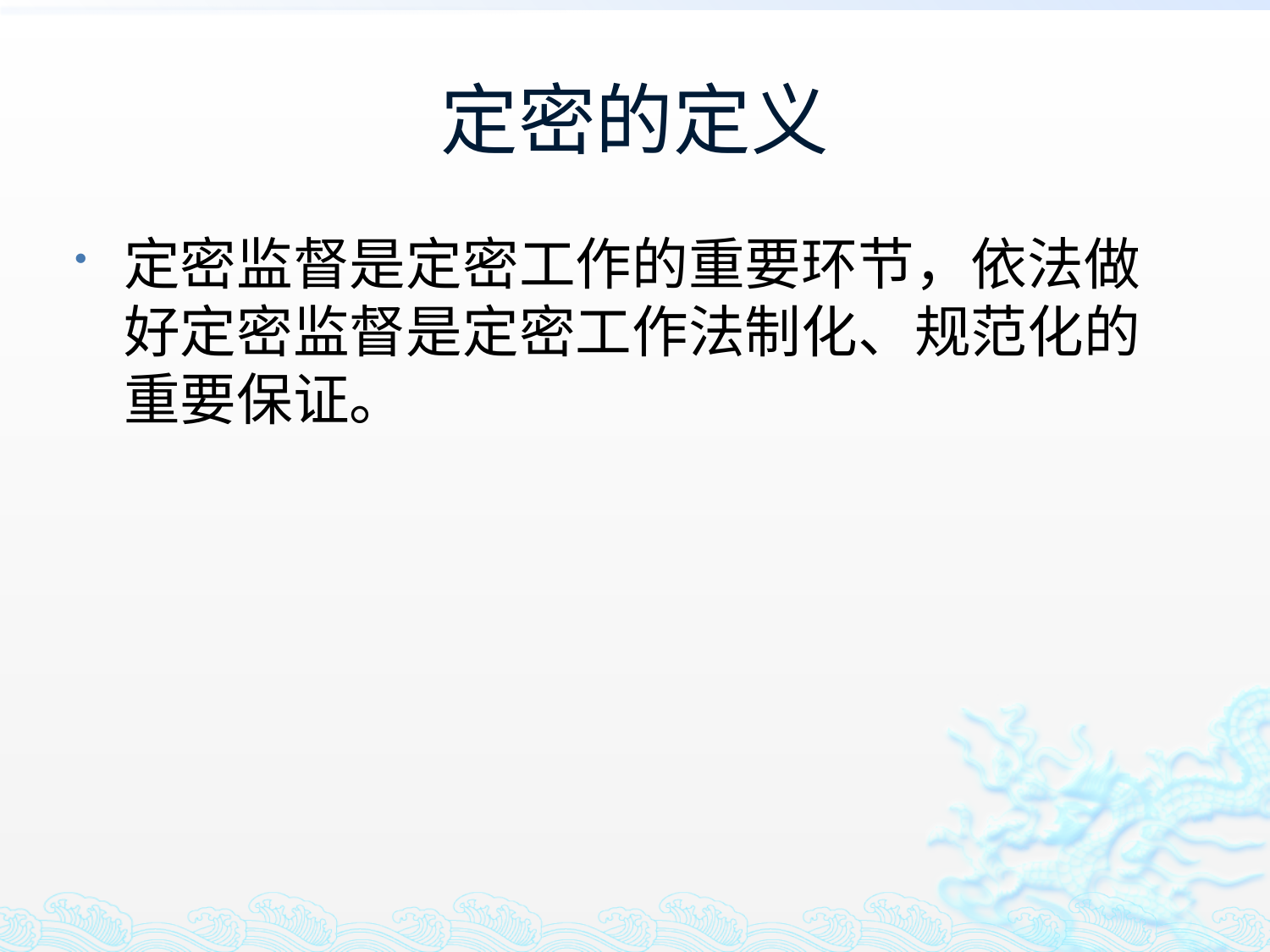

# 定密的定义
定密监督是定密工作的重要环节，依法做好定密监督是定密工作法制化、规范化的重要保证。